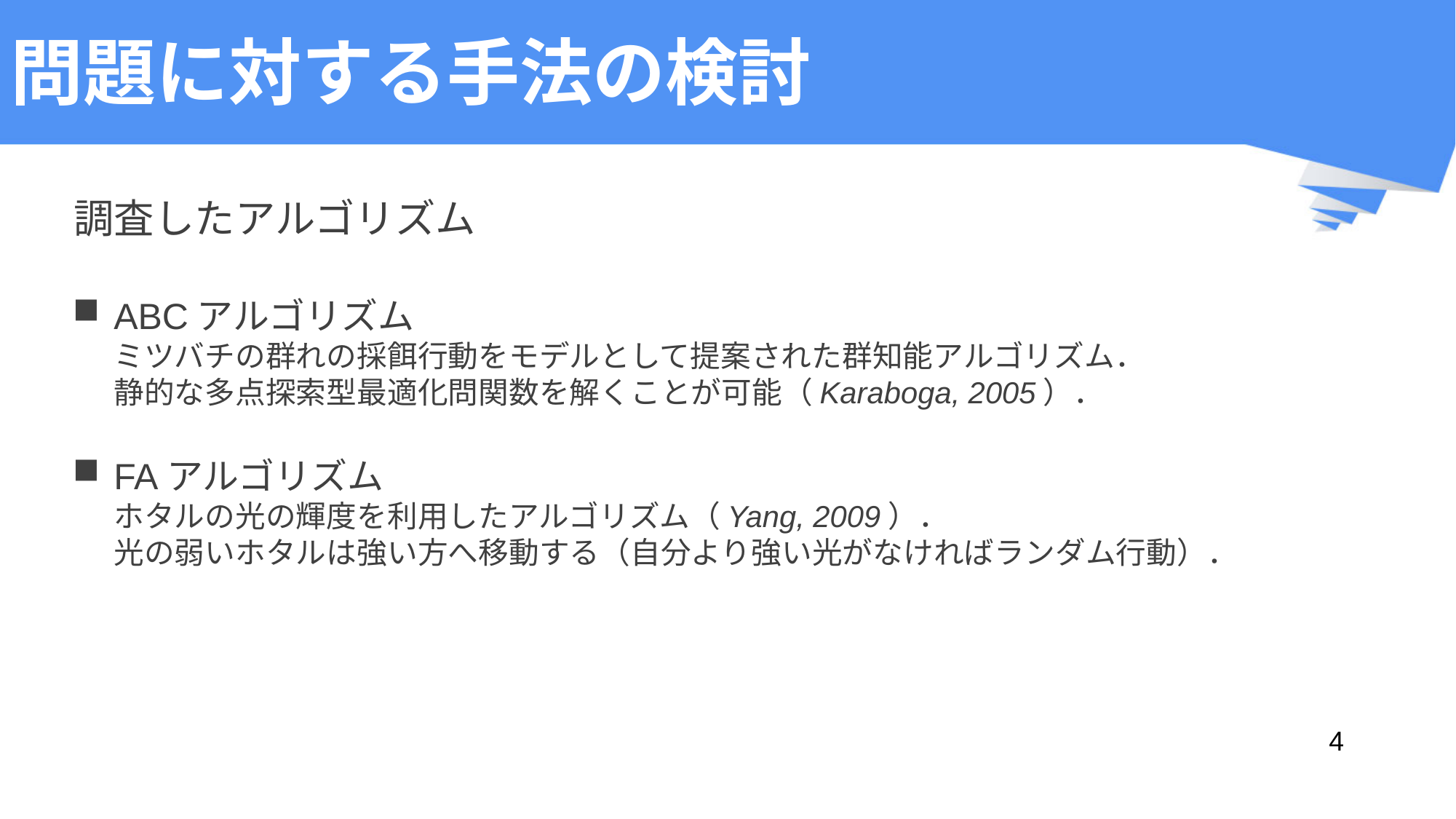

# 問題に対する手法の検討
調査したアルゴリズム
ABCアルゴリズム
ミツバチの群れの採餌行動をモデルとして提案された群知能アルゴリズム．
静的な多点探索型最適化問関数を解くことが可能（Karaboga, 2005）．
FAアルゴリズム
ホタルの光の輝度を利用したアルゴリズム（Yang, 2009）．
光の弱いホタルは強い方へ移動する（自分より強い光がなければランダム行動）．
4